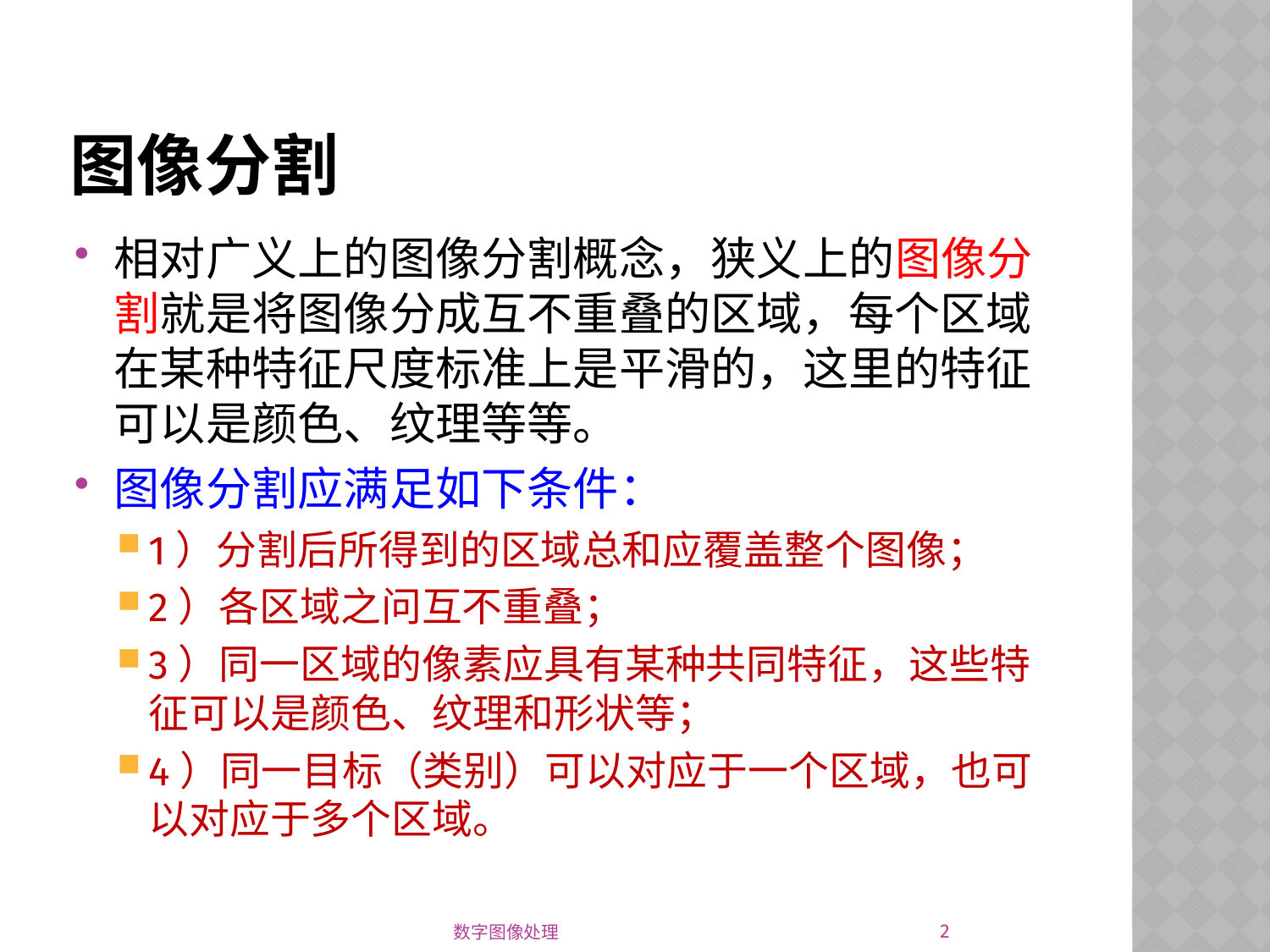

# 图像分割
相对广义上的图像分割概念，狭义上的图像分割就是将图像分成互不重叠的区域，每个区域在某种特征尺度标准上是平滑的，这里的特征可以是颜色、纹理等等。
图像分割应满足如下条件：
1）分割后所得到的区域总和应覆盖整个图像；
2）各区域之问互不重叠；
3）同一区域的像素应具有某种共同特征，这些特征可以是颜色、纹理和形状等；
4）同一目标（类别）可以对应于一个区域，也可以对应于多个区域。
2
数字图像处理